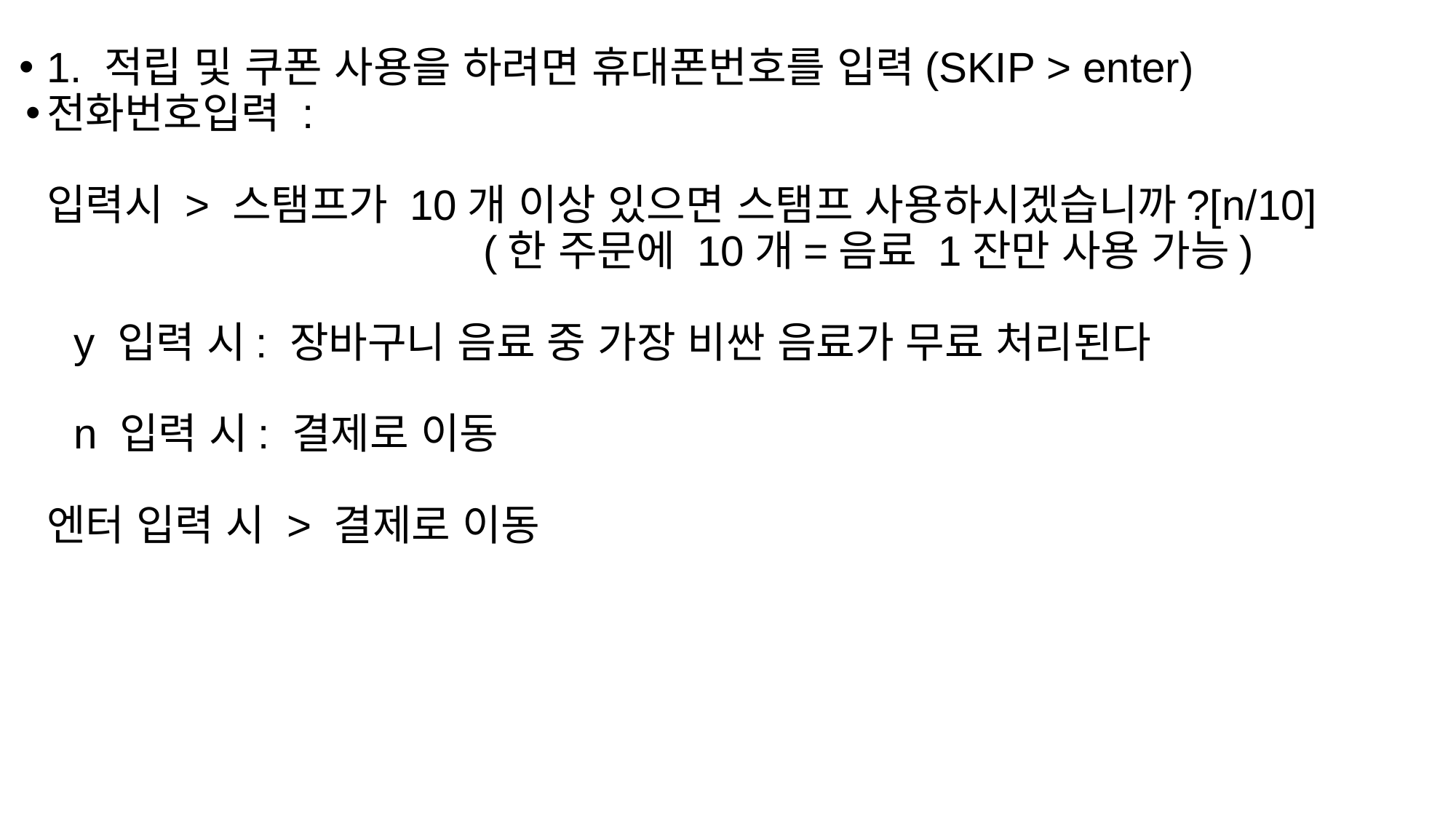

1. 적립 및 쿠폰 사용을 하려면 휴대폰번호를 입력(SKIP > enter)
전화번호입력 :

입력시 > 스탬프가 10개 이상 있으면 스탬프 사용하시겠습니까?[n/10]
				(한 주문에 10개=음료 1잔만 사용 가능)

y 입력 시: 장바구니 음료 중 가장 비싼 음료가 무료 처리된다

n 입력 시: 결제로 이동

엔터 입력 시 > 결제로 이동